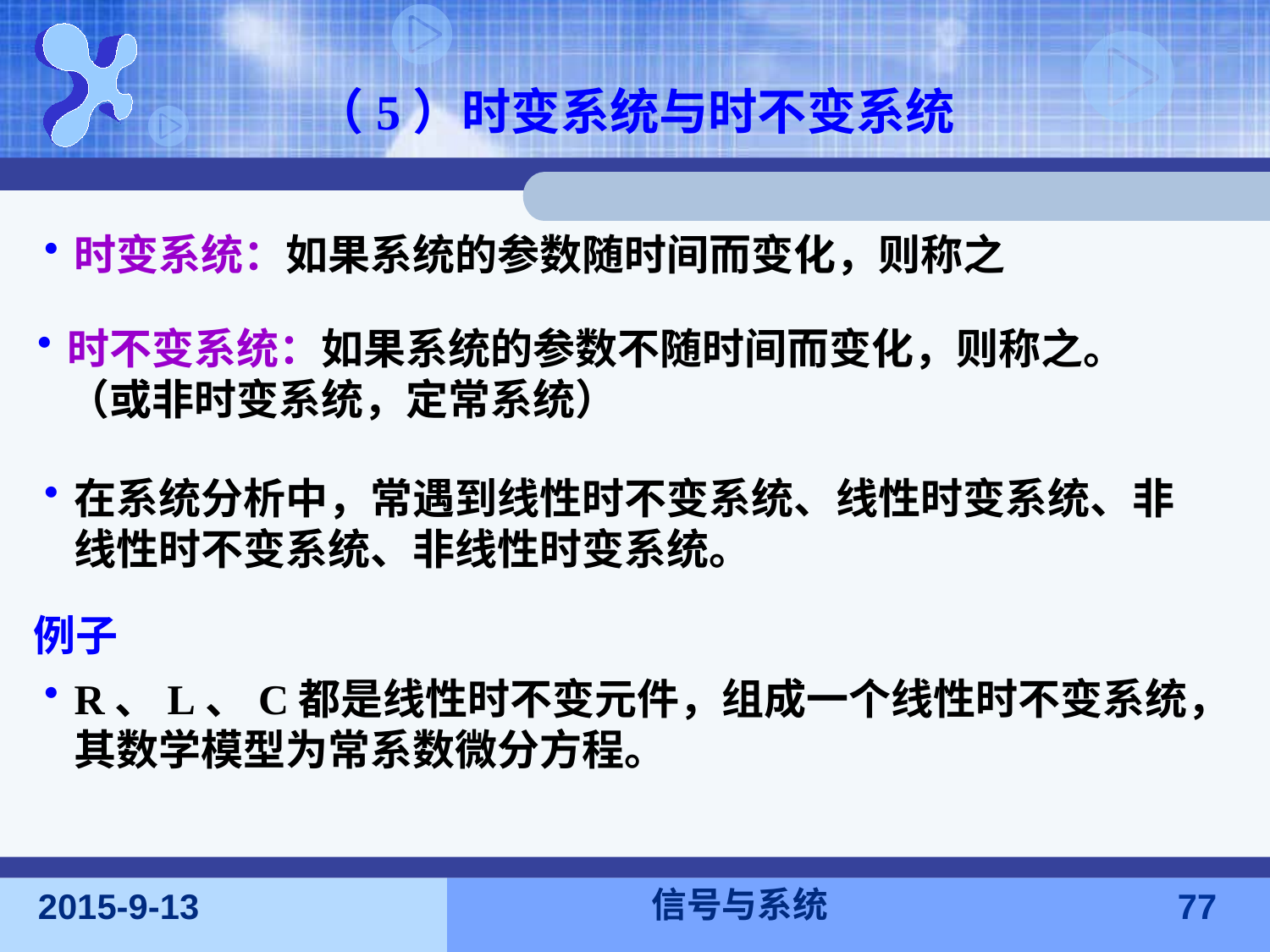

（5）时变系统与时不变系统
时变系统：如果系统的参数随时间而变化，则称之
时不变系统：如果系统的参数不随时间而变化，则称之。（或非时变系统，定常系统）
在系统分析中，常遇到线性时不变系统、线性时变系统、非线性时不变系统、非线性时变系统。
例子
R、L、C都是线性时不变元件，组成一个线性时不变系统，其数学模型为常系数微分方程。
信号与系统
2015-9-13
77